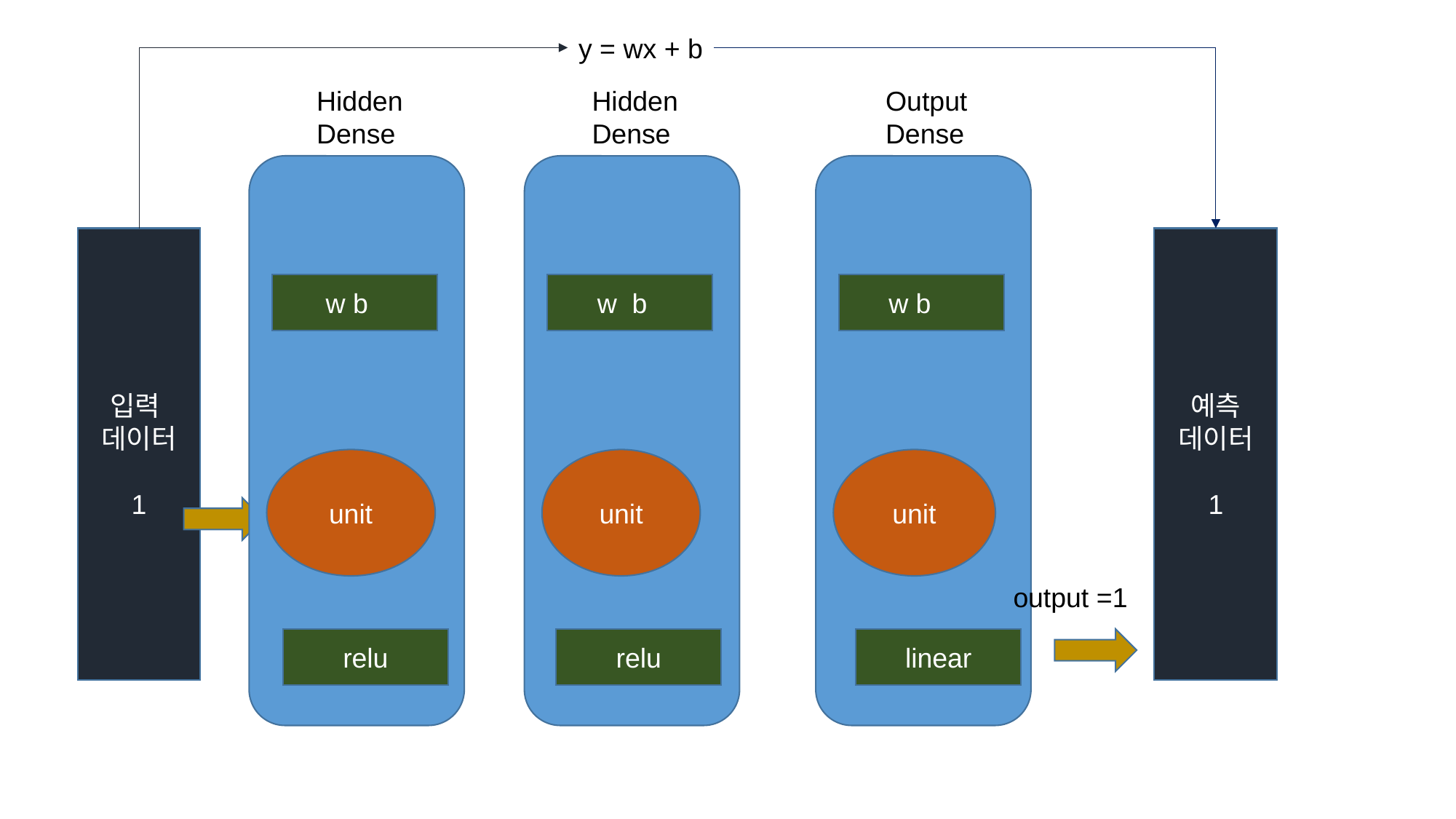

y = wx + b
Hidden
Dense
Hidden
Dense
Output
Dense

입력
데이터

1
예측
데이터

1
w b
w  b
w b
unit
unit
unit

output =1
relu
relu
linear